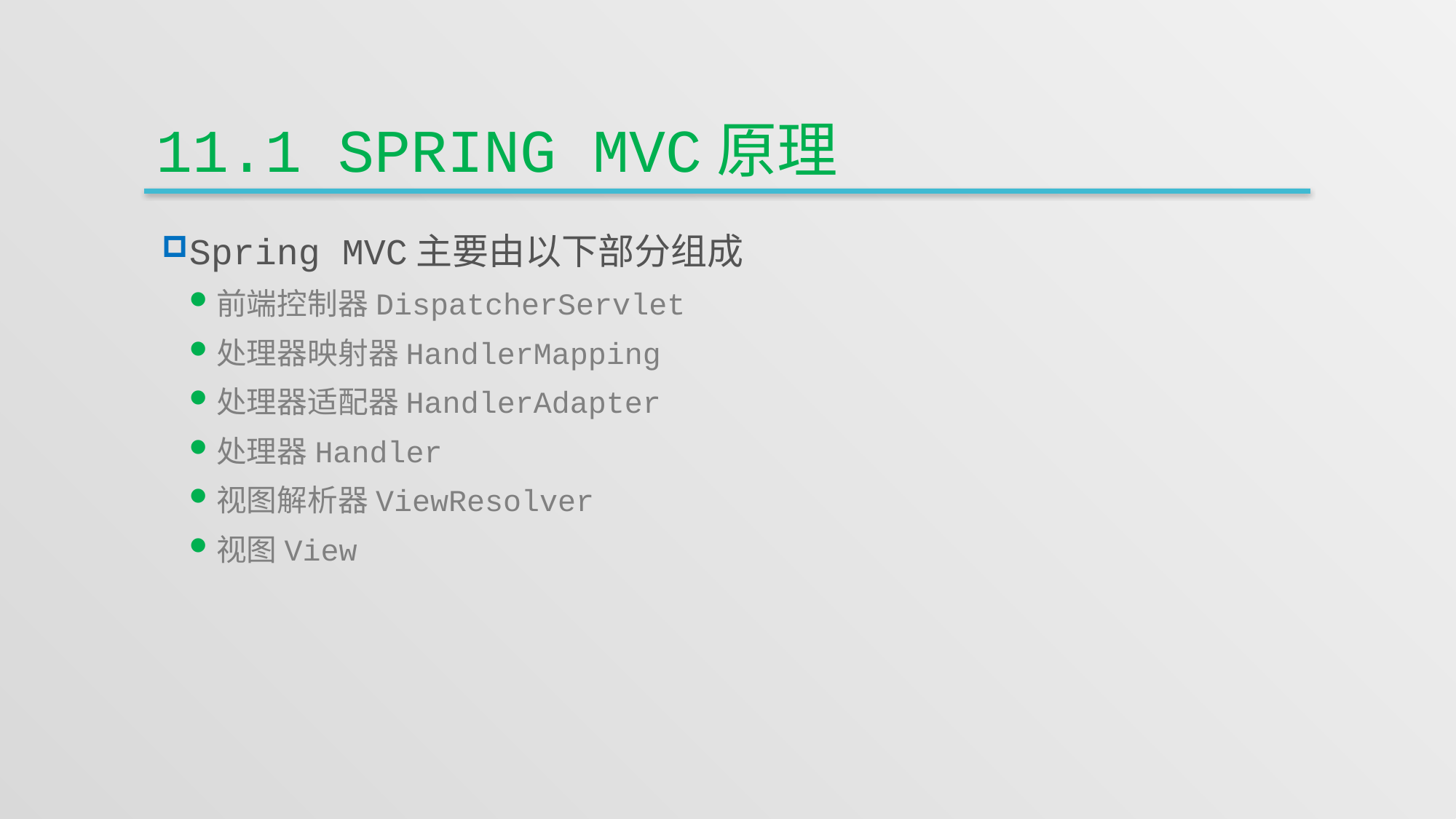

# 11.1 Spring MVC原理
Spring MVC主要由以下部分组成
前端控制器DispatcherServlet
处理器映射器HandlerMapping
处理器适配器HandlerAdapter
处理器Handler
视图解析器ViewResolver
视图View